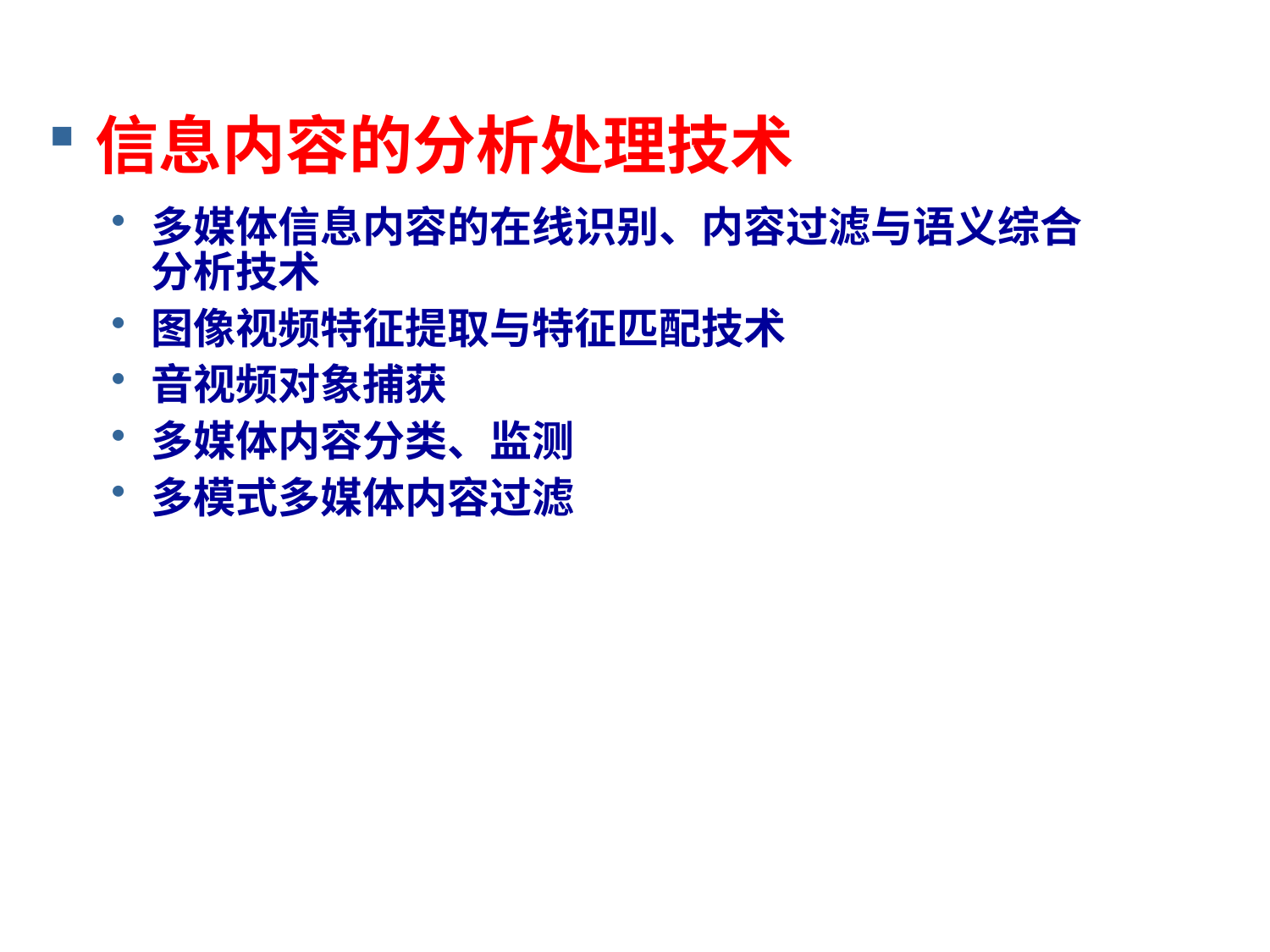

信息内容的分析处理技术
多媒体信息内容的在线识别、内容过滤与语义综合分析技术
图像视频特征提取与特征匹配技术
音视频对象捕获
多媒体内容分类、监测
多模式多媒体内容过滤